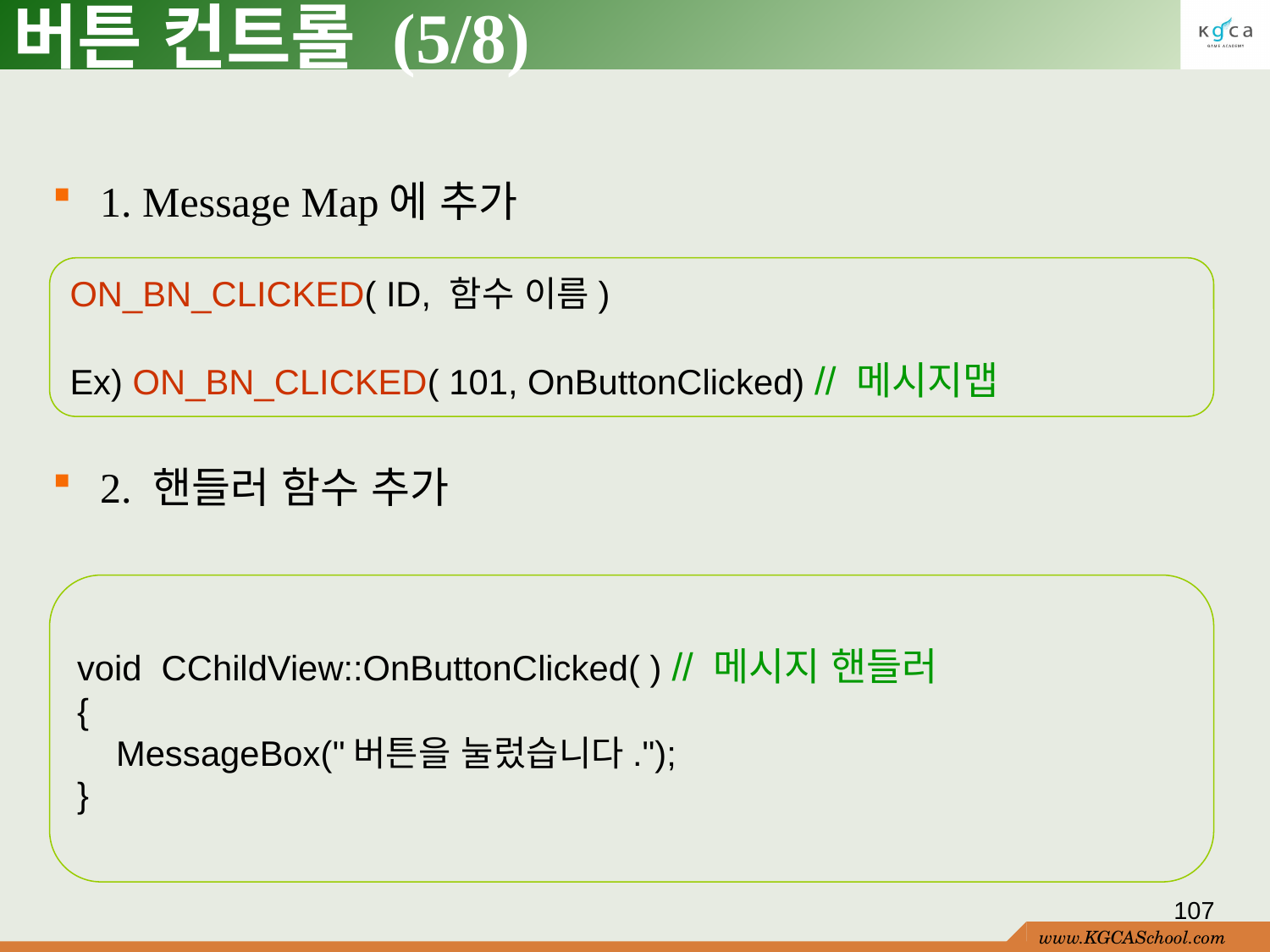

# 버튼 컨트롤 (5/8)
1. Message Map에 추가

2. 핸들러 함수 추가

ON_BN_CLICKED( ID, 함수 이름)

Ex) ON_BN_CLICKED( 101, OnButtonClicked) // 메시지맵
void  CChildView::OnButtonClicked( ) // 메시지 핸들러
{
    MessageBox("버튼을 눌렀습니다.");
}
107